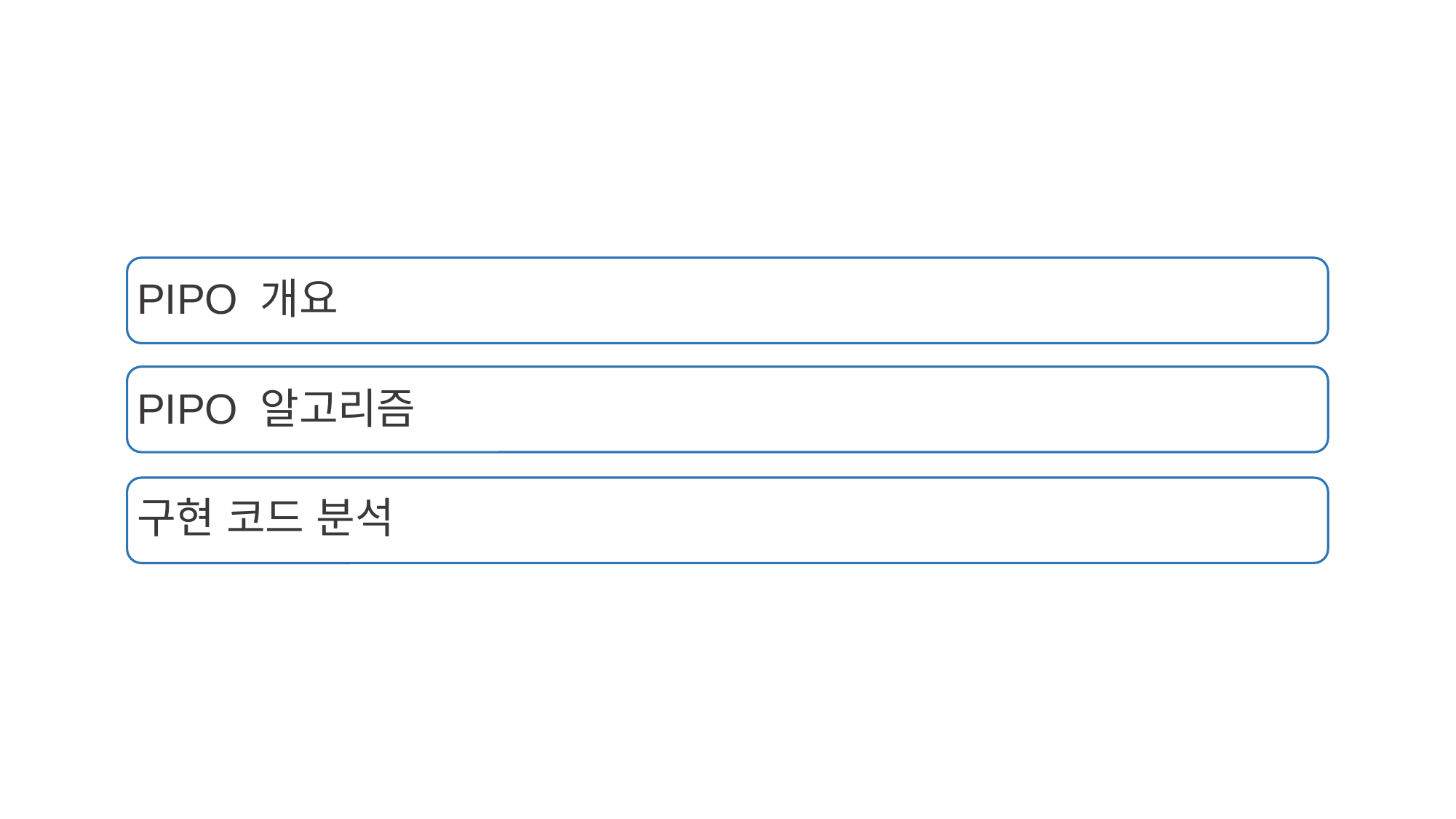

PIPO 개요
PIPO 알고리즘
구현 코드 분석